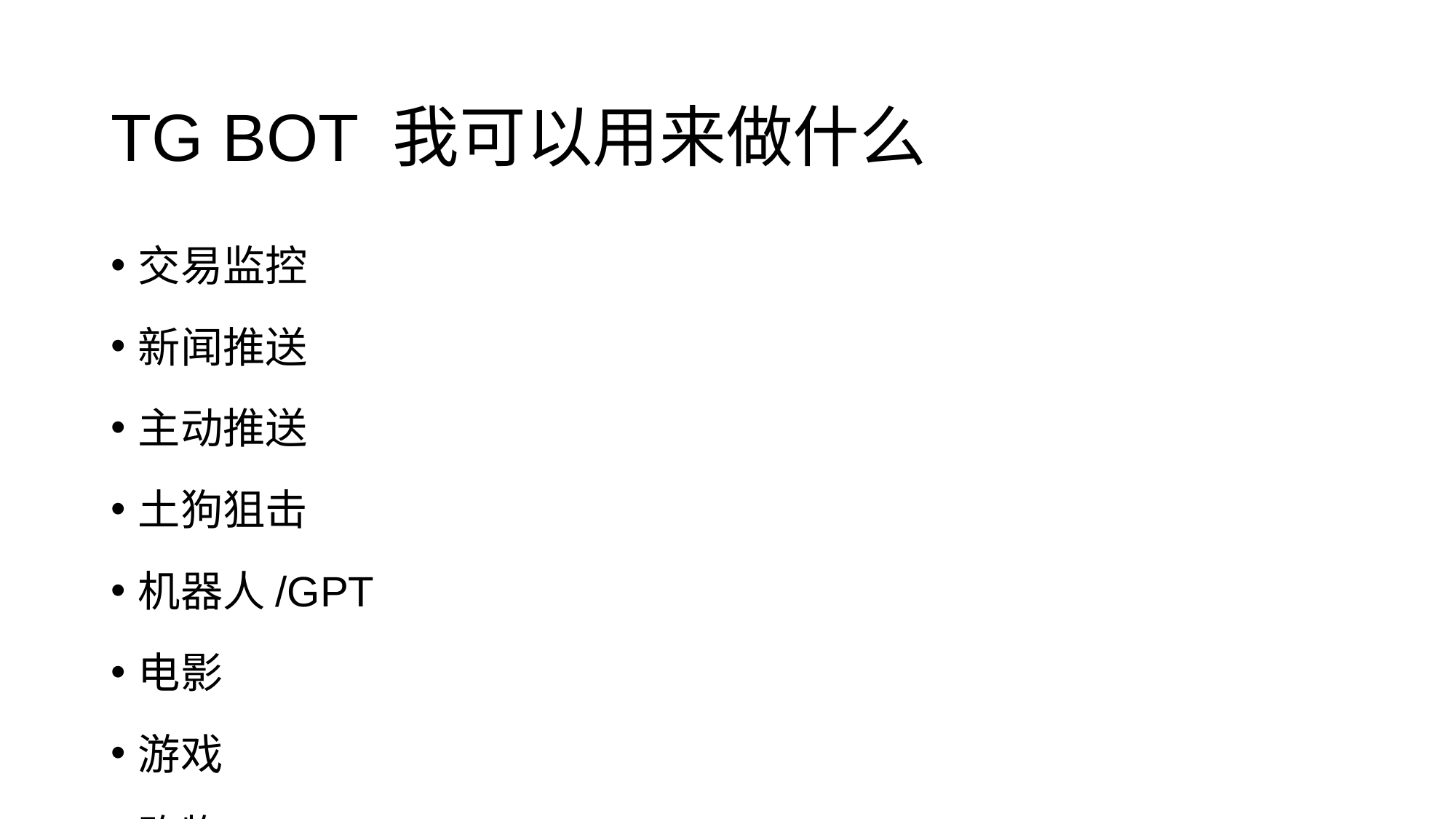

# TG BOT 我可以用来做什么
交易监控
新闻推送
主动推送
土狗狙击
机器人/GPT
电影
游戏
购物